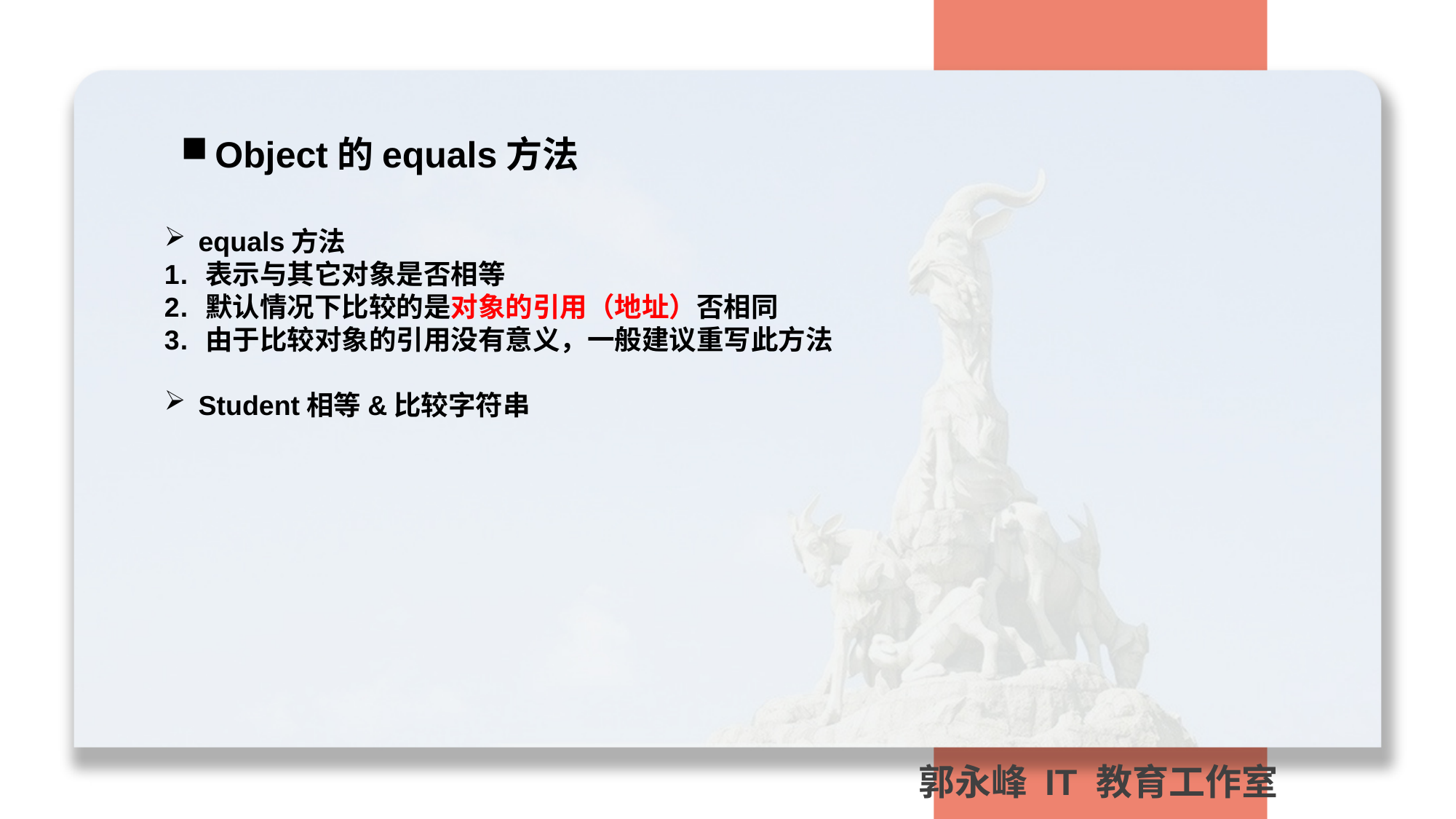

Object的equals方法
equals方法
表示与其它对象是否相等
默认情况下比较的是对象的引用（地址）否相同
由于比较对象的引用没有意义，一般建议重写此方法

Student相等&比较字符串